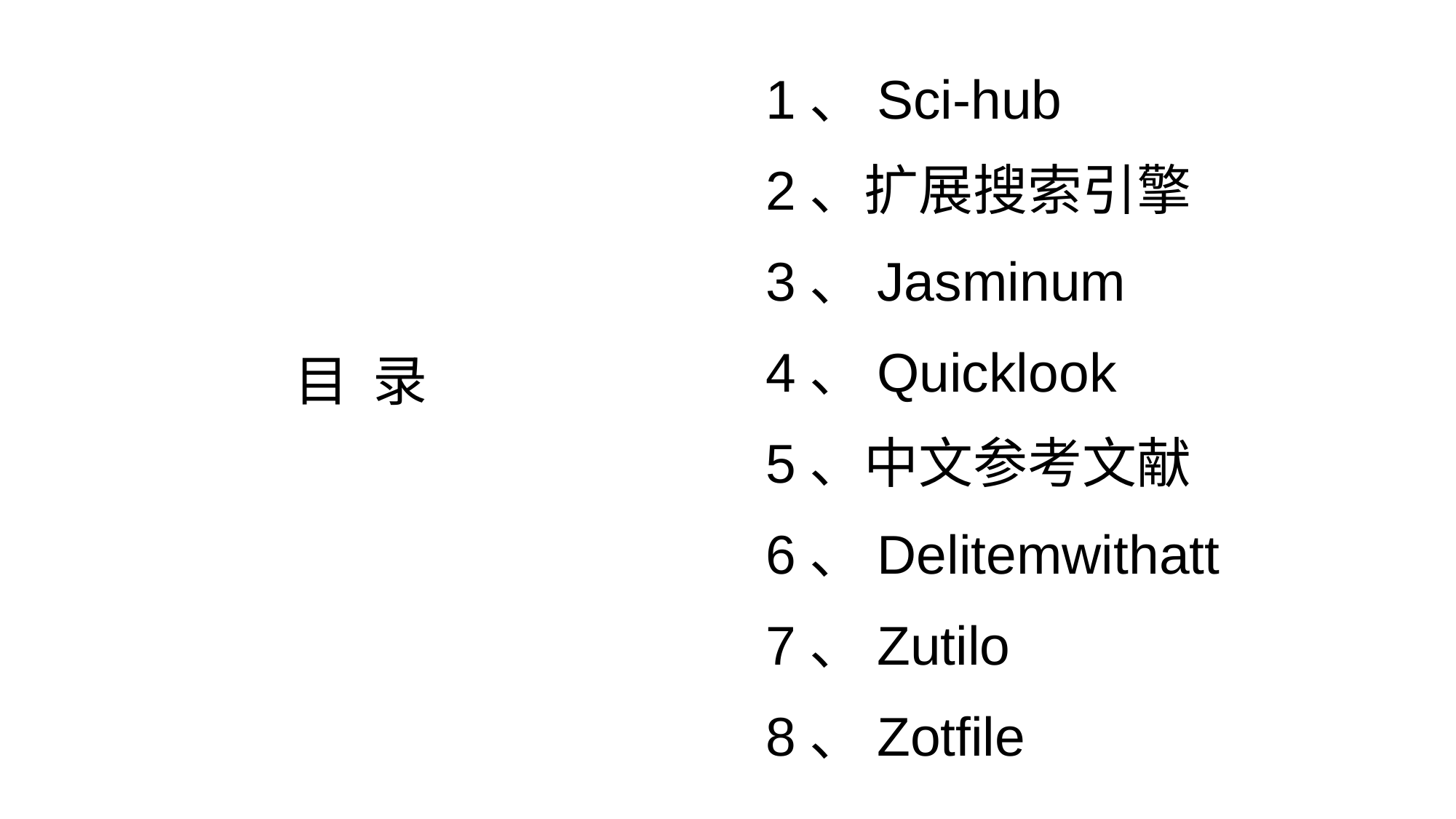

1、Sci-hub
2、扩展搜索引擎
3、Jasminum
4、Quicklook
目  录
5、中文参考文献
6、Delitemwithatt
7、Zutilo
8、Zotfile